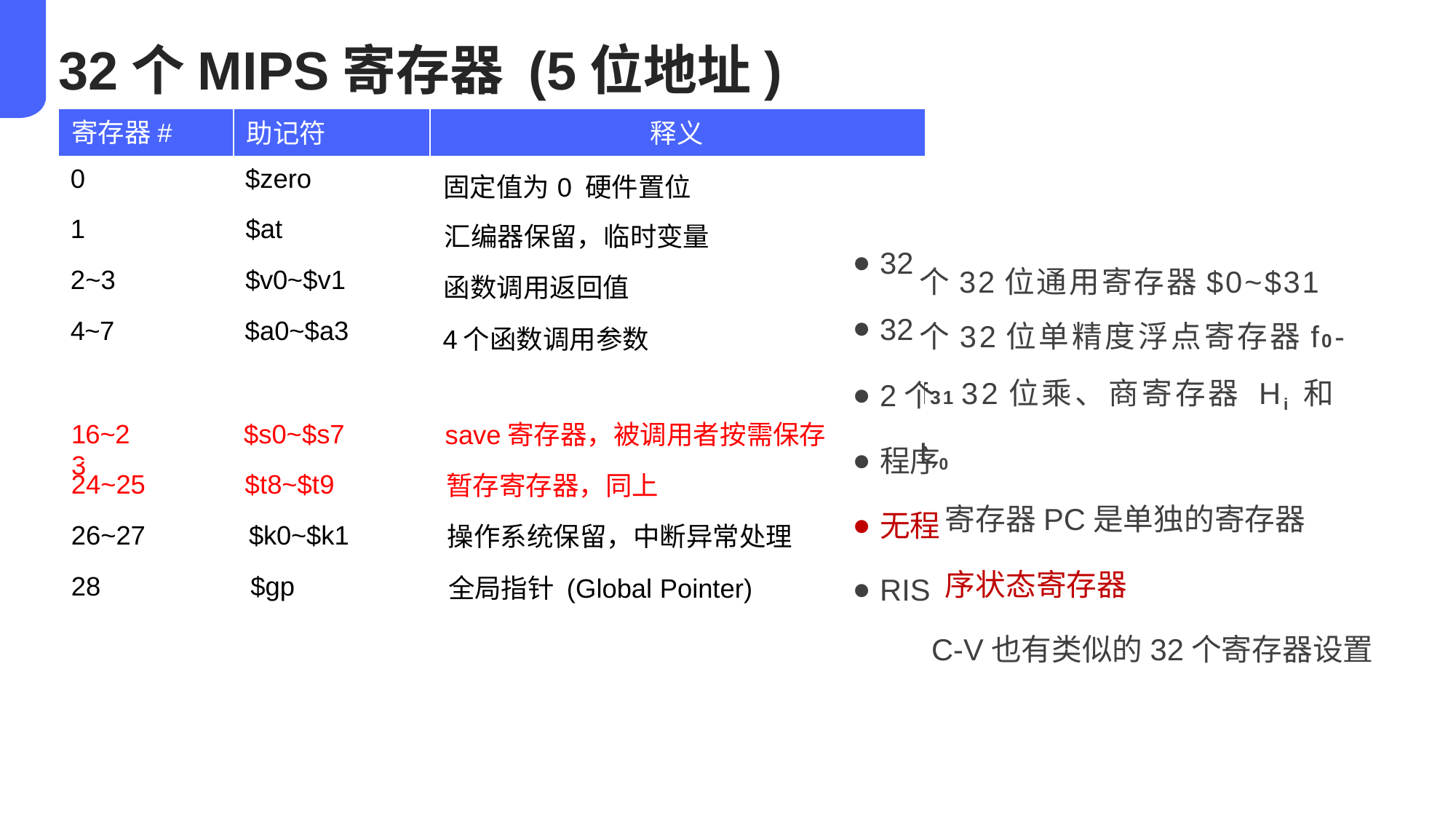

32个MIPS寄存器 (5位地址)
寄存器#
助记符
释义
| 0 | $zero | 固定值为0 硬件置位 |
| --- | --- | --- |

| 1 | $at | 汇编器保留，临时变量 |
| --- | --- | --- |
32
32
2个
程序

无程

RIS
个32位通用寄存器$0~$31
个32位单精度浮点寄存器f0-f31 32位乘、商寄存器 Hi 和L0

寄存器PC是单独的寄存器

序状态寄存器

C-V也有类似的32个寄存器设置

| 2~3 | $v0~$v1 | 函数调用返回值 |
| --- | --- | --- |
| 4~7 | $a0~$a3 | 4个函数调用参数 |
| --- | --- | --- |

| 8~15 | $t0~$t7 | 暂存寄存器，调用者按需保存 |
| --- | --- | --- |

|  |  |  |
| --- | --- | --- |

16~23
$s0~$s7
save寄存器，被调用者按需保存

|  |  |  |
| --- | --- | --- |
24~25
$t8~$t9
暂存寄存器，同上

|  |  |  |
| --- | --- | --- |
26~27
$k0~$k1
操作系统保留，中断异常处理
|  |  |  |
| --- | --- | --- |

28
$gp
全局指针 (Global Pointer)
|  |  |  |
| --- | --- | --- |

29
$sp
堆栈指针 (Stack Pointer)

|  |  |  |
| --- | --- | --- |
30
$fp
帧指针 (Frame Pointer)
| 31 | $ra | 函数返回地址 (Return Address) |
| --- | --- | --- |